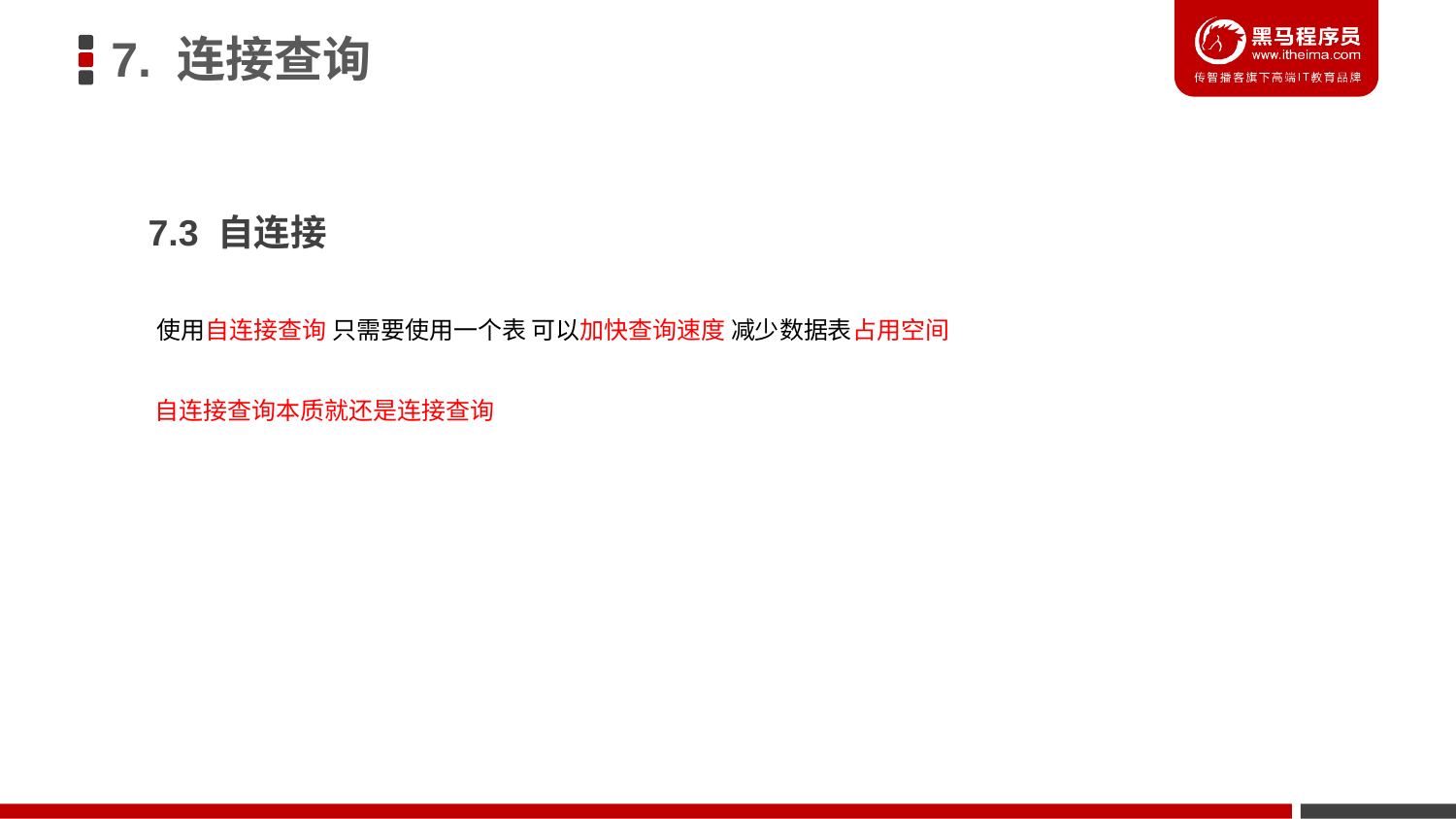

7. 连接查询
7.3 自连接
使用自连接查询 只需要使用一个表 可以加快查询速度 减少数据表占用空间

自连接查询本质就还是连接查询